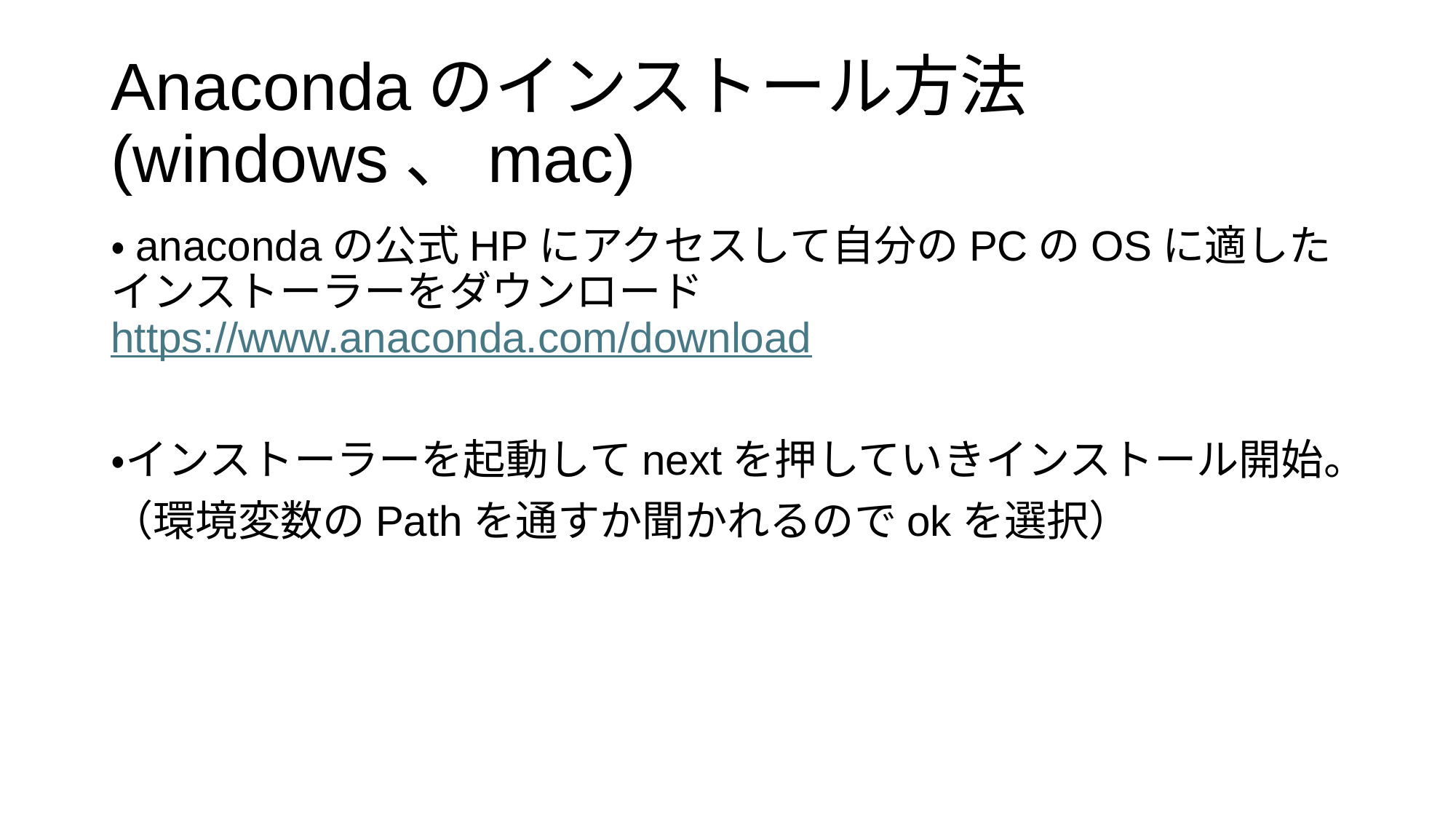

# Anacondaのインストール方法 (windows、mac)
・anacondaの公式HPにアクセスして自分のPCのOSに適したインストーラーをダウンロードhttps://www.anaconda.com/download

・インストーラーを起動してnextを押していきインストール開始。
（環境変数のPathを通すか聞かれるのでokを選択）